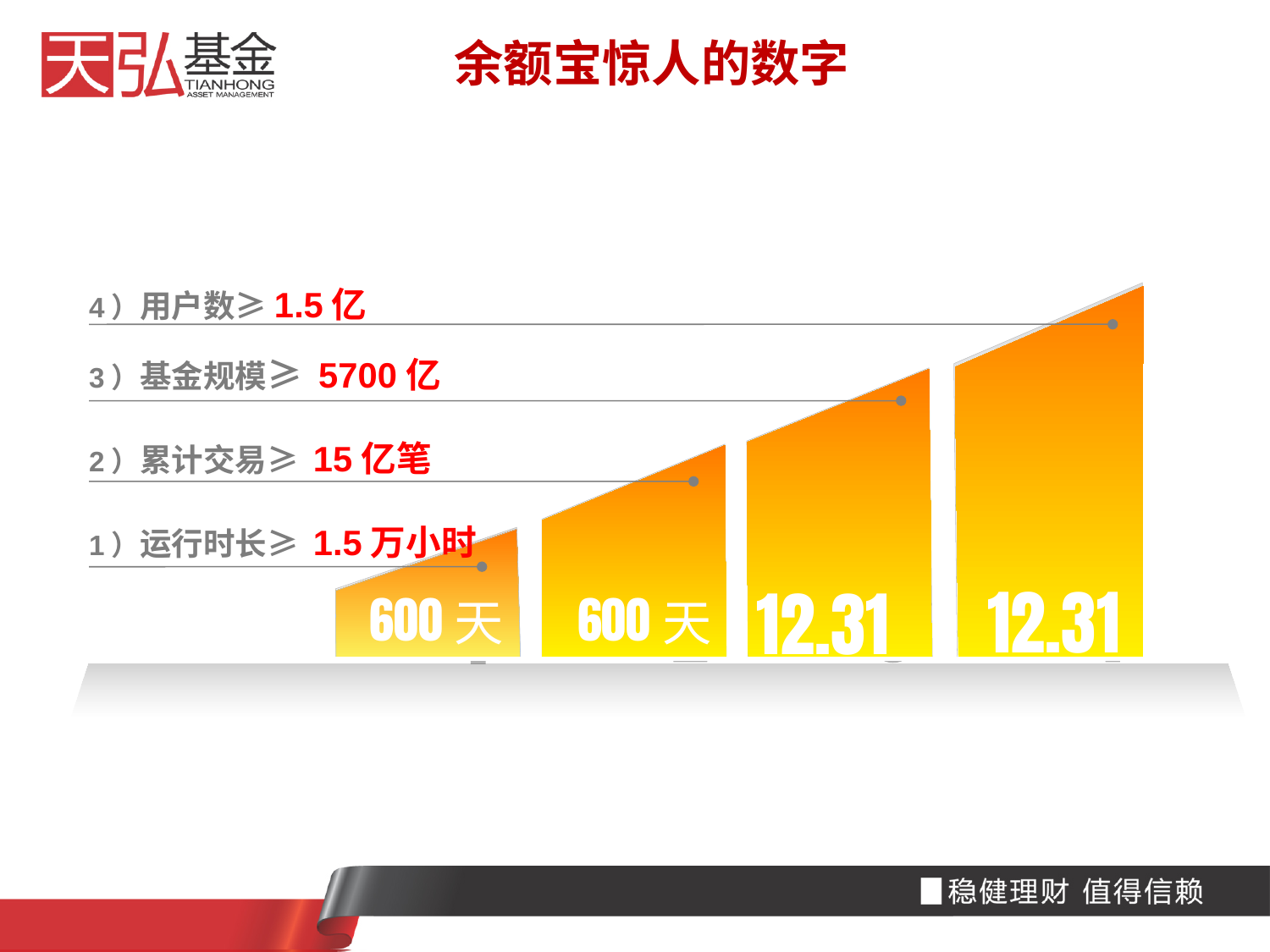

余额宝惊人的数字
4）用户数≥1.5亿

4

12.31
3）基金规模≥ 5700亿

3

12.31
2）累计交易≥ 15亿笔

2

600天
1）运行时长≥ 1.5万小时

1

600天